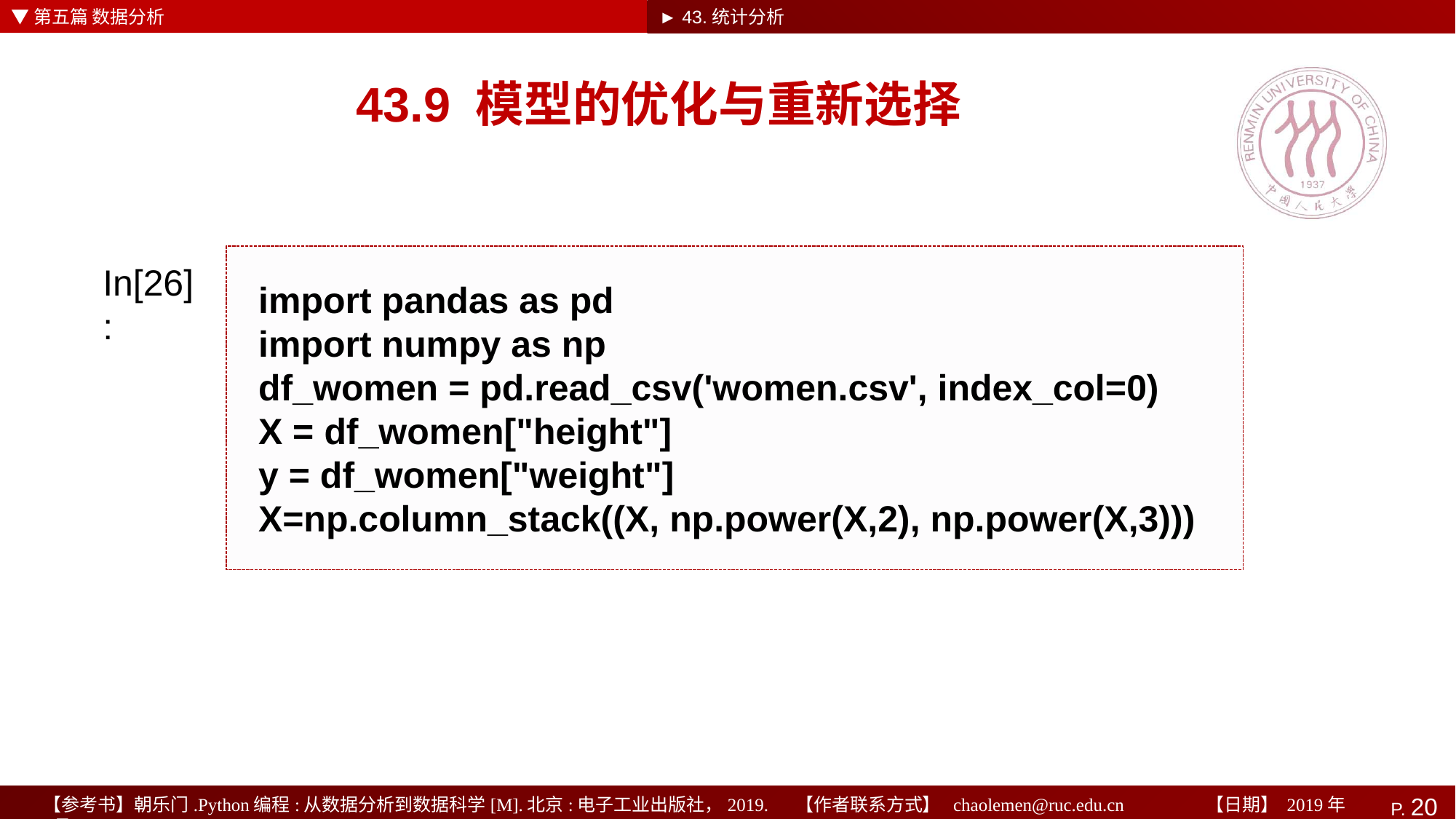

▼第五篇 数据分析
► 43.统计分析
# 43.9 模型的优化与重新选择
import pandas as pd
import numpy as np
df_women = pd.read_csv('women.csv', index_col=0)
X = df_women["height"]
y = df_women["weight"]
X=np.column_stack((X, np.power(X,2), np.power(X,3)))
In[26]: